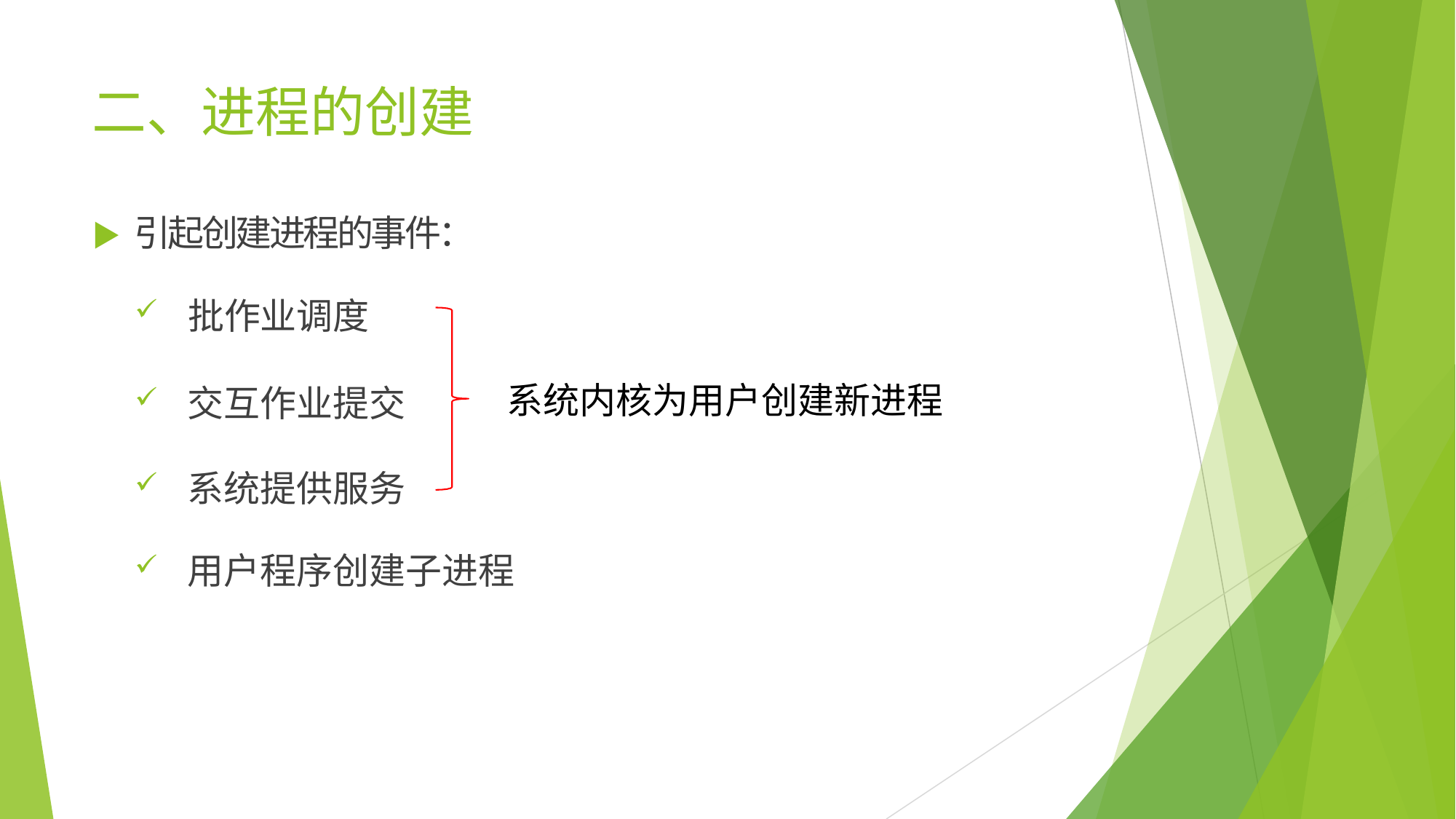

# 二、进程的创建
▶	引起创建进程的事件：

批作业调度

系统内核为用户创建新进程
交互作业提交
系统提供服务

用户程序创建子进程